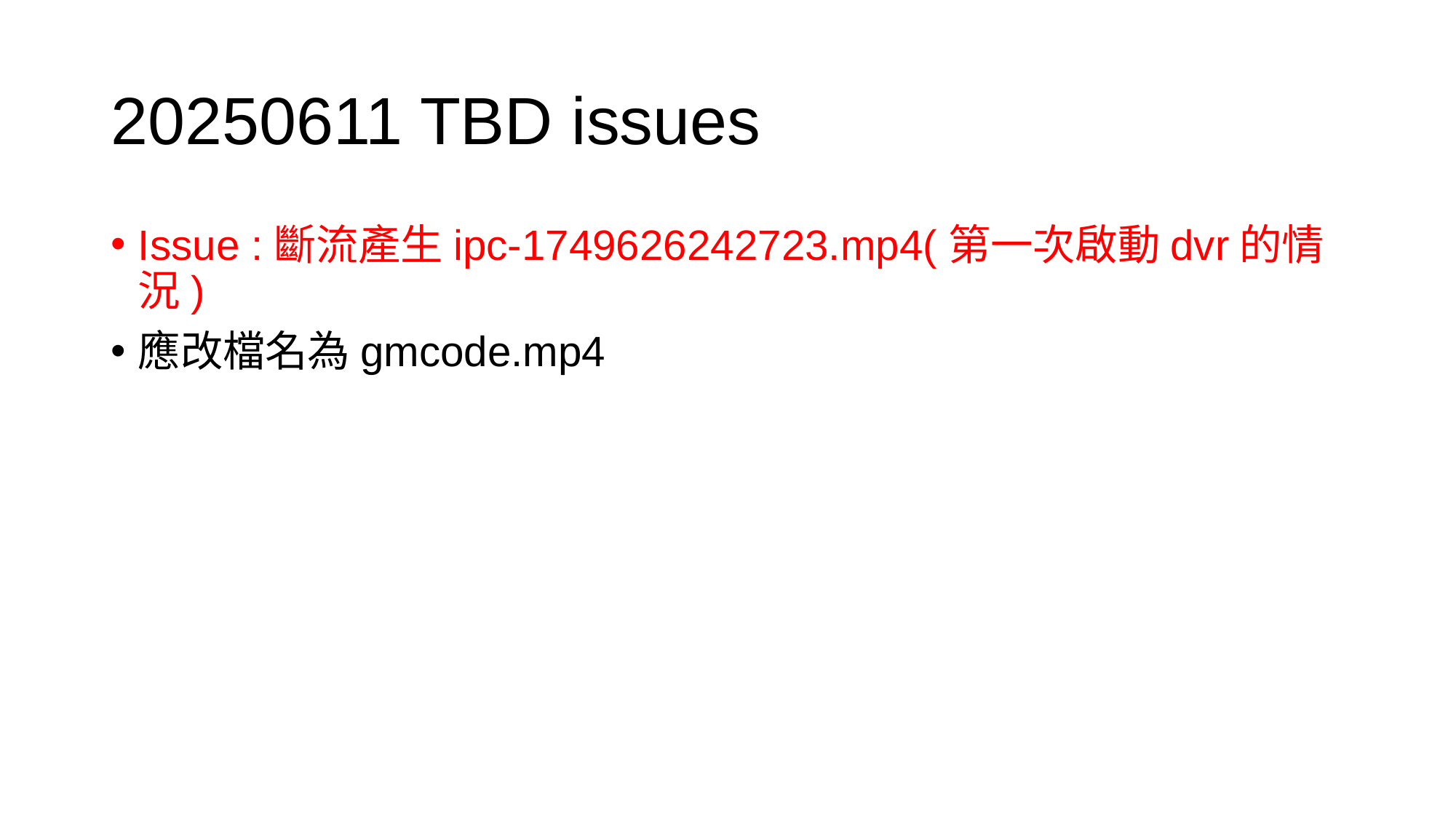

# 20250611 TBD issues
Issue :斷流產生ipc-1749626242723.mp4(第一次啟動dvr的情況)
應改檔名為gmcode.mp4